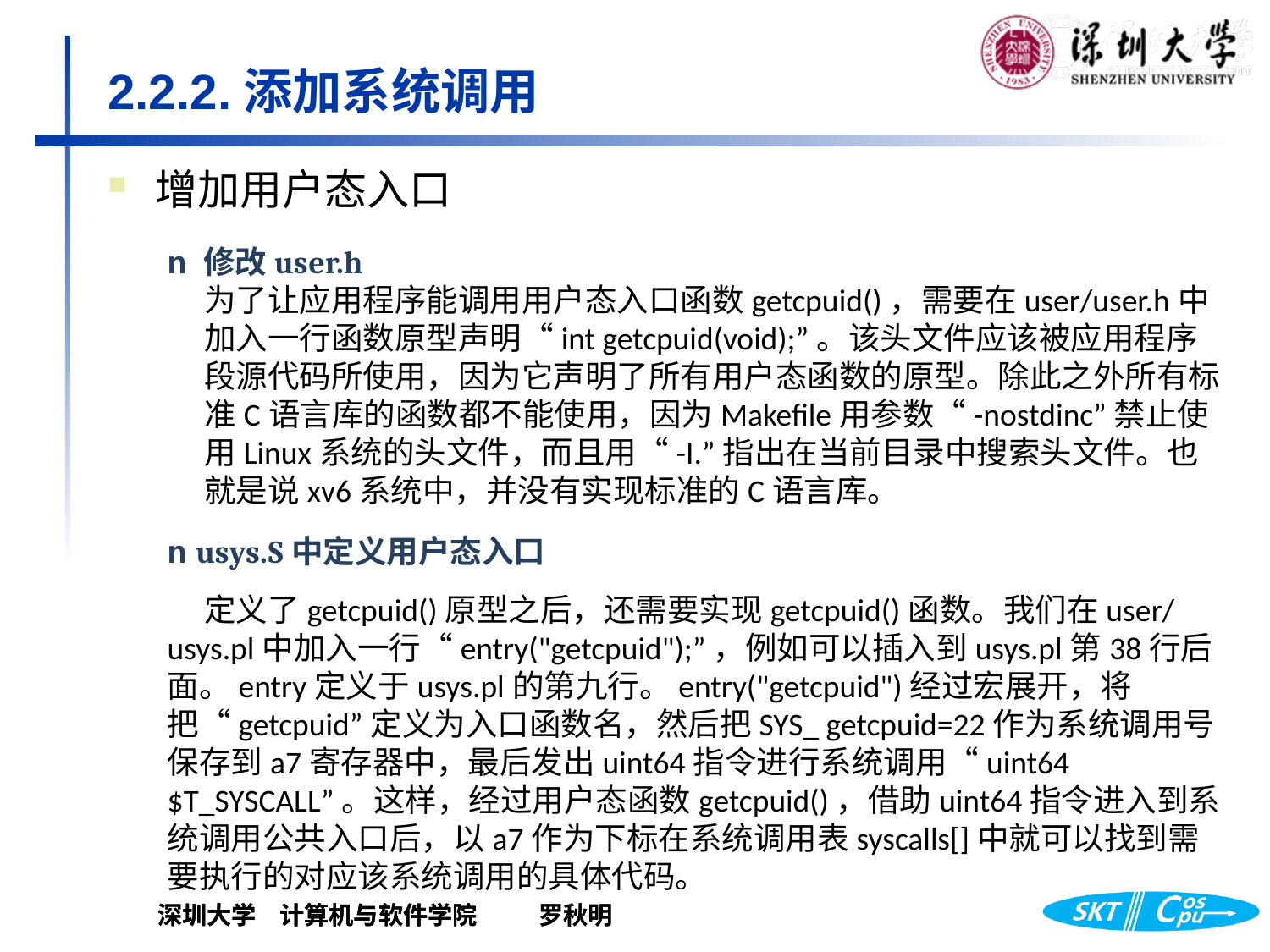

# 2.2.2.添加系统调用
增加用户态入口
n 修改user.h
为了让应用程序能调用用户态入口函数getcpuid()，需要在user/user.h中加入一行函数原型声明“int getcpuid(void);”。该头文件应该被应用程序段源代码所使用，因为它声明了所有用户态函数的原型。除此之外所有标准C语言库的函数都不能使用，因为Makefile用参数“-nostdinc”禁止使用Linux系统的头文件，而且用“-I.”指出在当前目录中搜索头文件。也就是说xv6系统中，并没有实现标准的C语言库。
n usys.S中定义用户态入口
定义了getcpuid()原型之后，还需要实现getcpuid()函数。我们在user/usys.pl中加入一行“entry("getcpuid");”，例如可以插入到usys.pl第38行后面。entry定义于usys.pl的第九行。entry("getcpuid")经过宏展开，将把“getcpuid”定义为入口函数名，然后把SYS_ getcpuid=22作为系统调用号保存到a7寄存器中，最后发出uint64指令进行系统调用“uint64  $T_SYSCALL”。这样，经过用户态函数getcpuid()，借助uint64指令进入到系统调用公共入口后，以a7作为下标在系统调用表syscalls[]中就可以找到需要执行的对应该系统调用的具体代码。